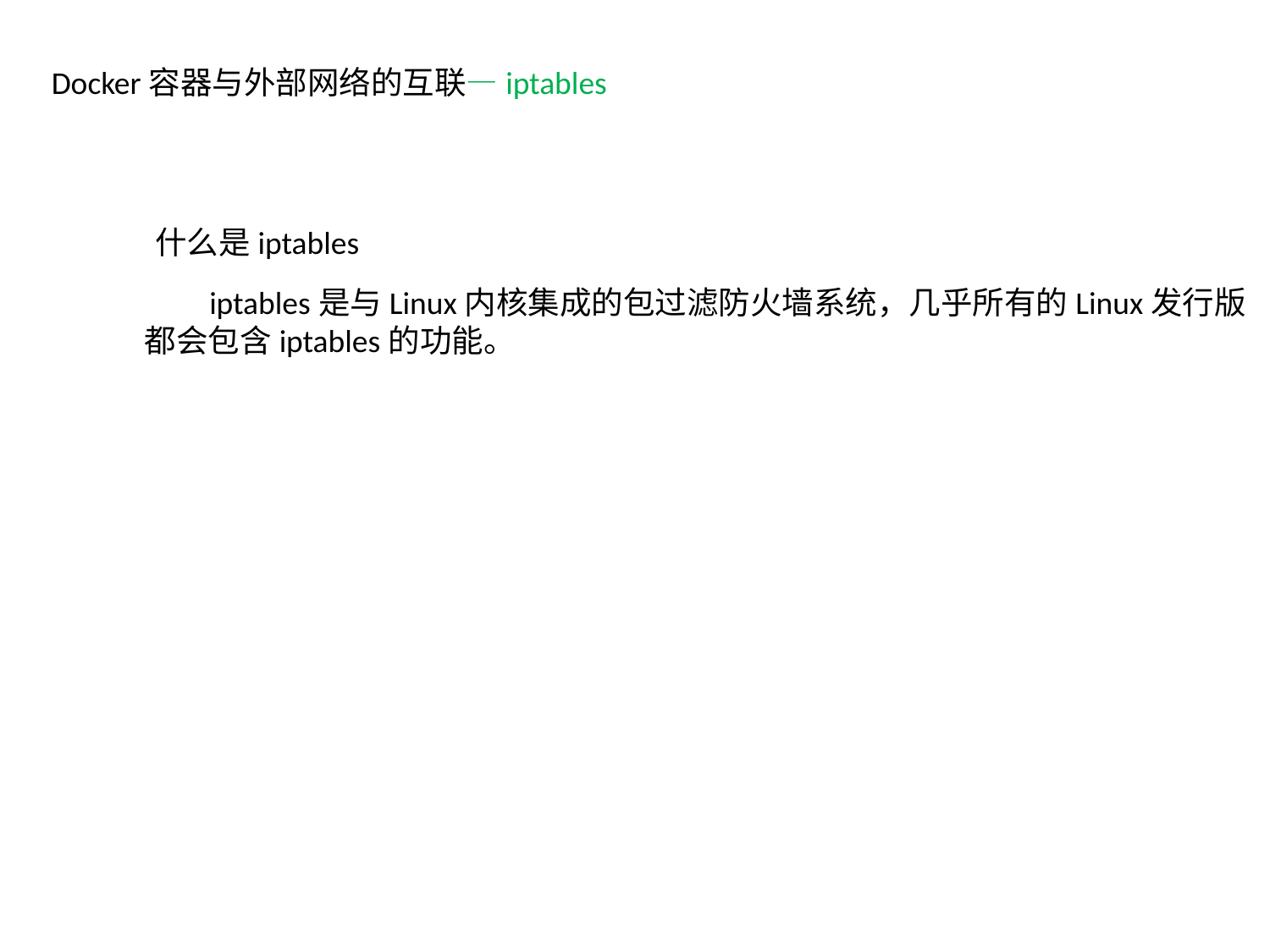

Docker容器与外部网络的互联—iptables
什么是iptables
         iptables是与Linux内核集成的包过滤防火墙系统，几乎所有的Linux发行版
都会包含iptables的功能。